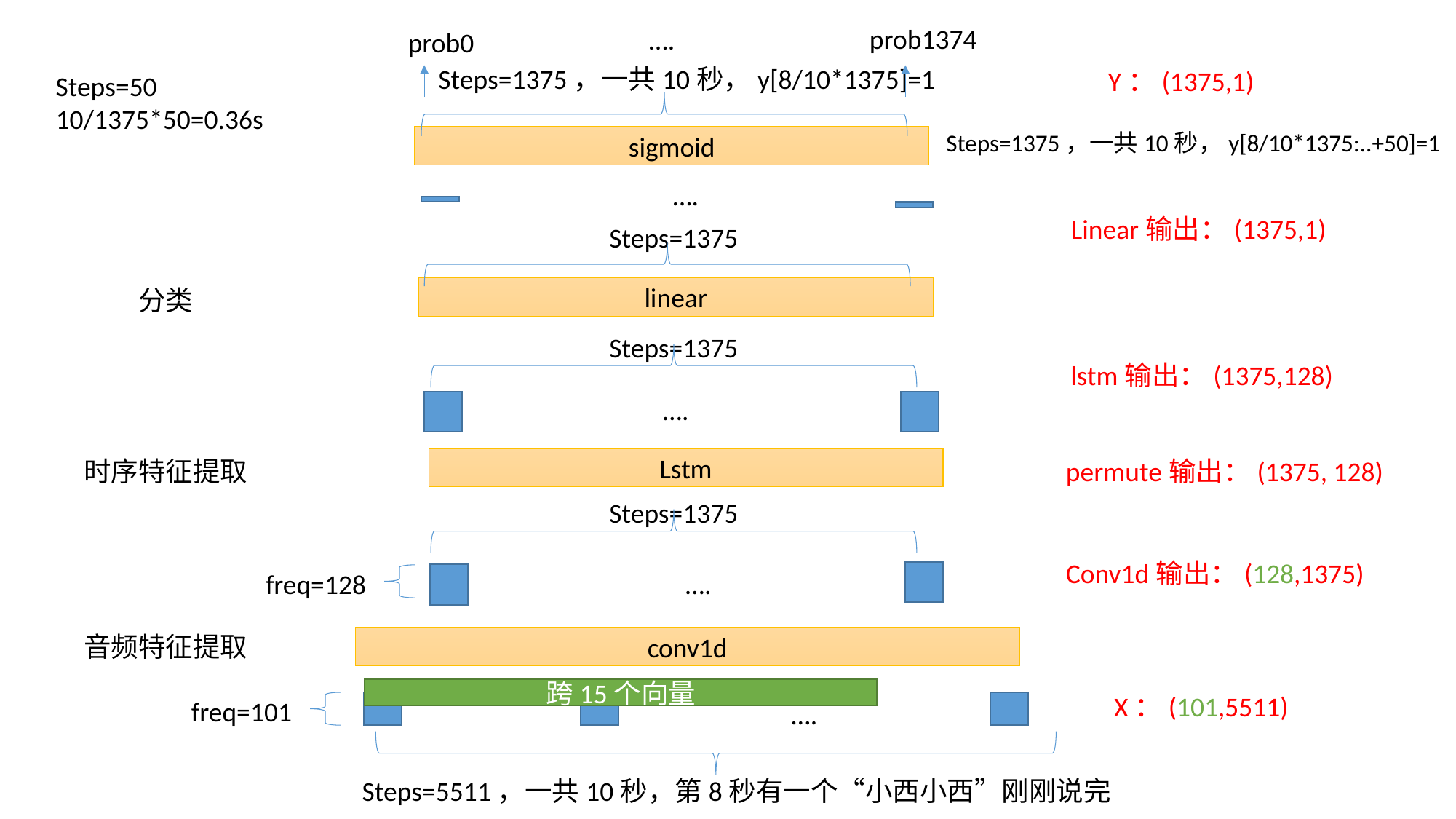

prob1374
….
prob0

Steps=1375，一共10秒，y[8/10*1375]=1
Y：(1375,1)
Steps=50
10/1375*50=0.36s
Steps=1375，一共10秒，y[8/10*1375:..+50]=1

sigmoid
….

Linear输出：(1375,1)
Steps=1375
分类
linear

Steps=1375
lstm输出：(1375,128)
….

时序特征提取
Lstm
permute输出：(1375, 128)
Steps=1375
Conv1d输出：(128,1375)
freq=128
….

音频特征提取
conv1d
跨15个向量
X：(101,5511)
freq=101

….

Steps=5511，一共10秒，第8秒有一个“小西小西”刚刚说完